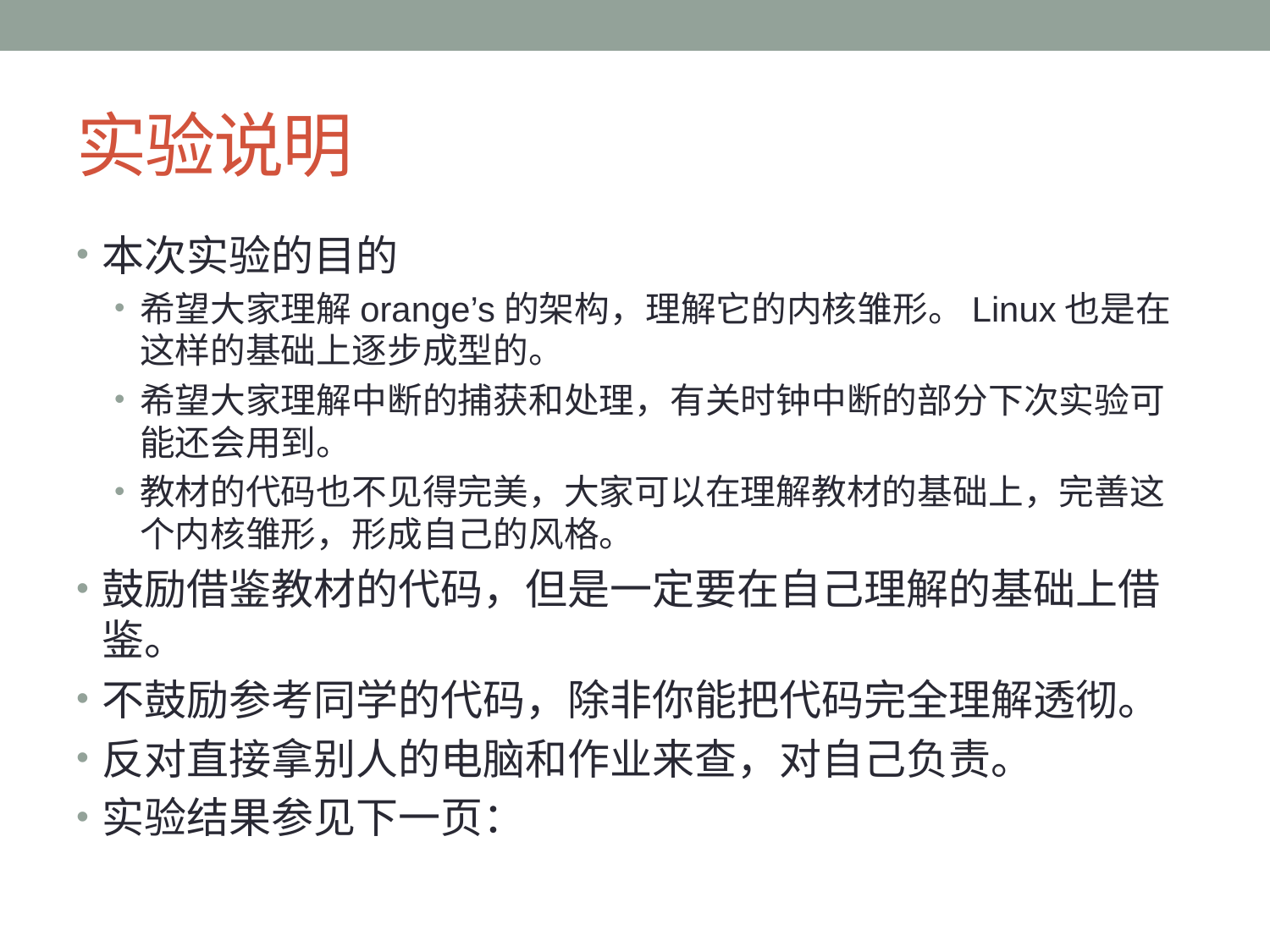

# 实验说明
本次实验的目的
希望大家理解orange’s的架构，理解它的内核雏形。Linux也是在这样的基础上逐步成型的。
希望大家理解中断的捕获和处理，有关时钟中断的部分下次实验可能还会用到。
教材的代码也不见得完美，大家可以在理解教材的基础上，完善这个内核雏形，形成自己的风格。
鼓励借鉴教材的代码，但是一定要在自己理解的基础上借鉴。
不鼓励参考同学的代码，除非你能把代码完全理解透彻。
反对直接拿别人的电脑和作业来查，对自己负责。
实验结果参见下一页：